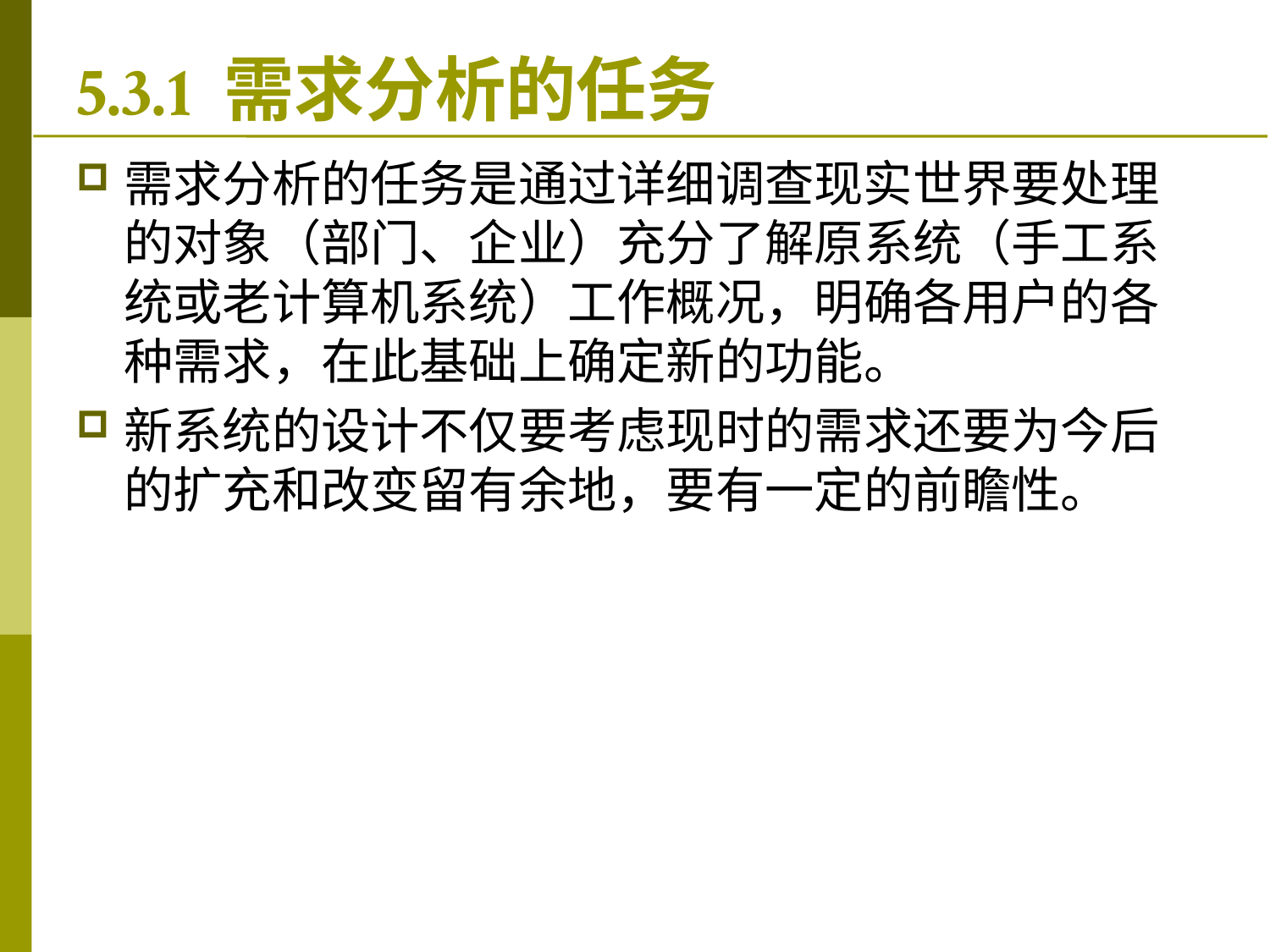

# 5.3.1 需求分析的任务
需求分析的任务是通过详细调查现实世界要处理的对象（部门、企业）充分了解原系统（手工系统或老计算机系统）工作概况，明确各用户的各种需求，在此基础上确定新的功能。
新系统的设计不仅要考虑现时的需求还要为今后的扩充和改变留有余地，要有一定的前瞻性。